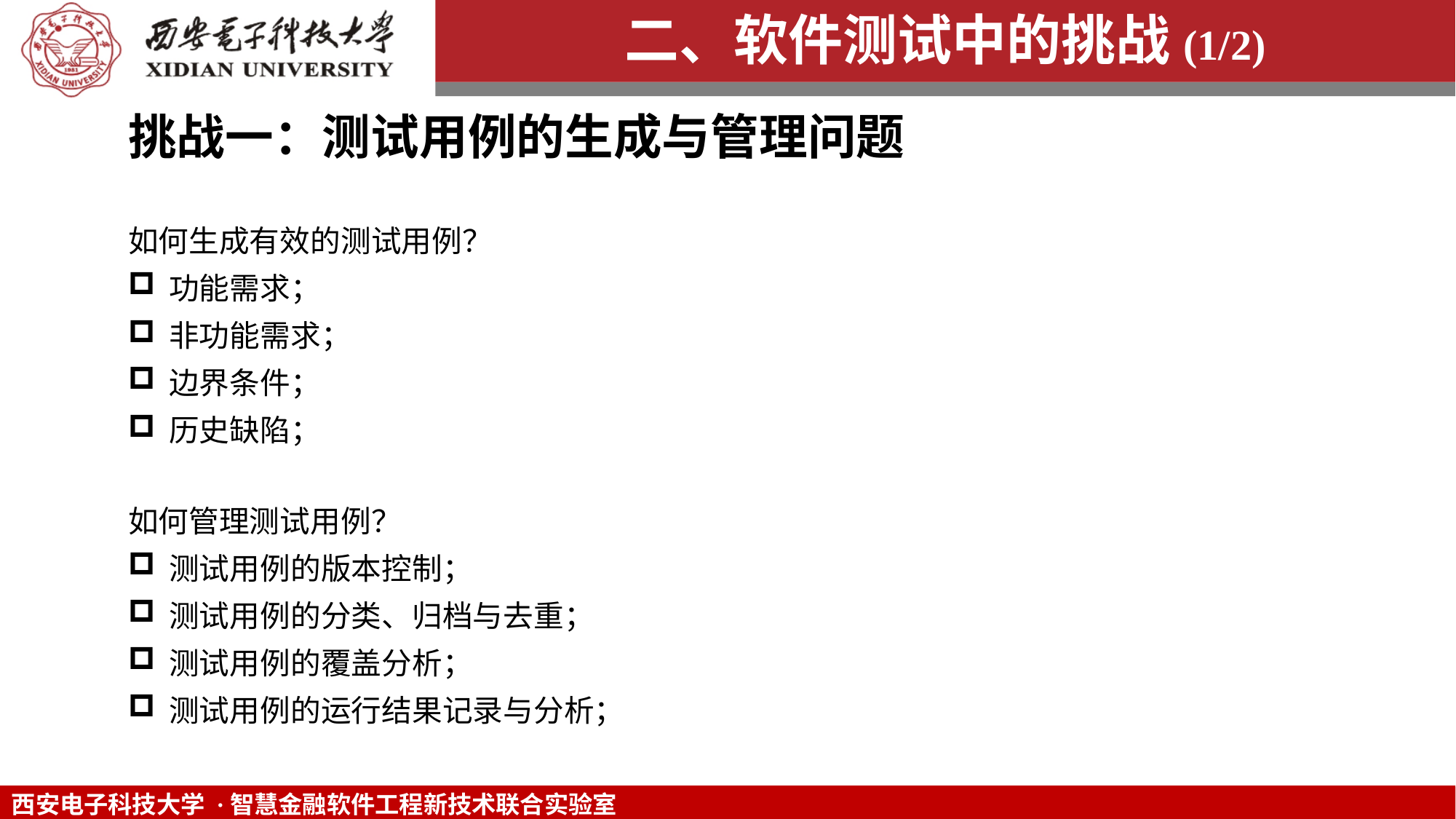

二、软件测试中的挑战(1/2)
挑战一：测试用例的生成与管理问题
如何生成有效的测试用例？
功能需求；
非功能需求；
边界条件；
历史缺陷；
如何管理测试用例？
测试用例的版本控制；
测试用例的分类、归档与去重；
测试用例的覆盖分析；
测试用例的运行结果记录与分析；